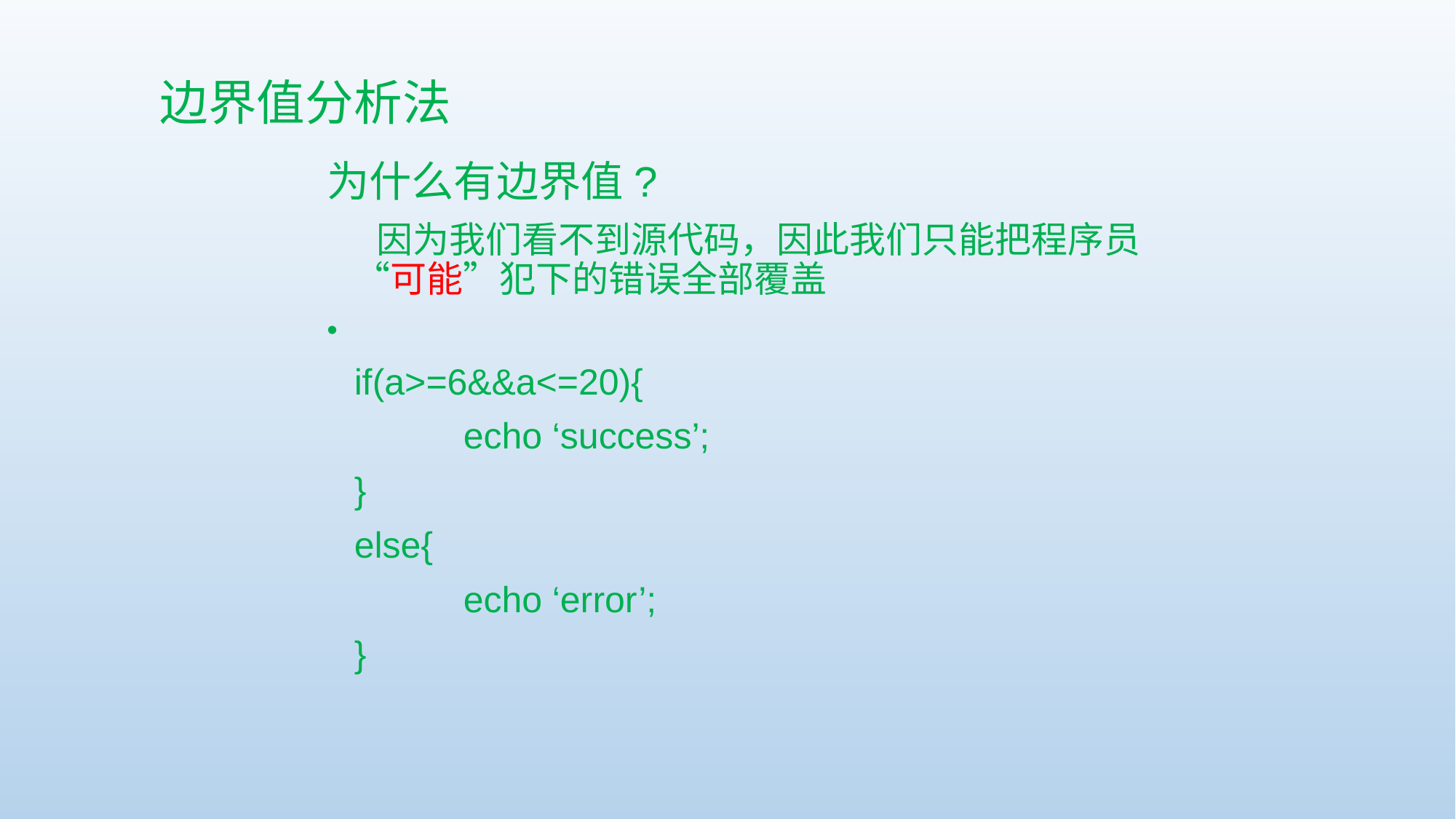

# 边界值分析法
为什么有边界值?
     因为我们看不到源代码，因此我们只能把程序员“可能”犯下的错误全部覆盖

	if(a>=6&&a<=20){
		echo ‘success’;
	}
	else{
		echo ‘error’;
	}